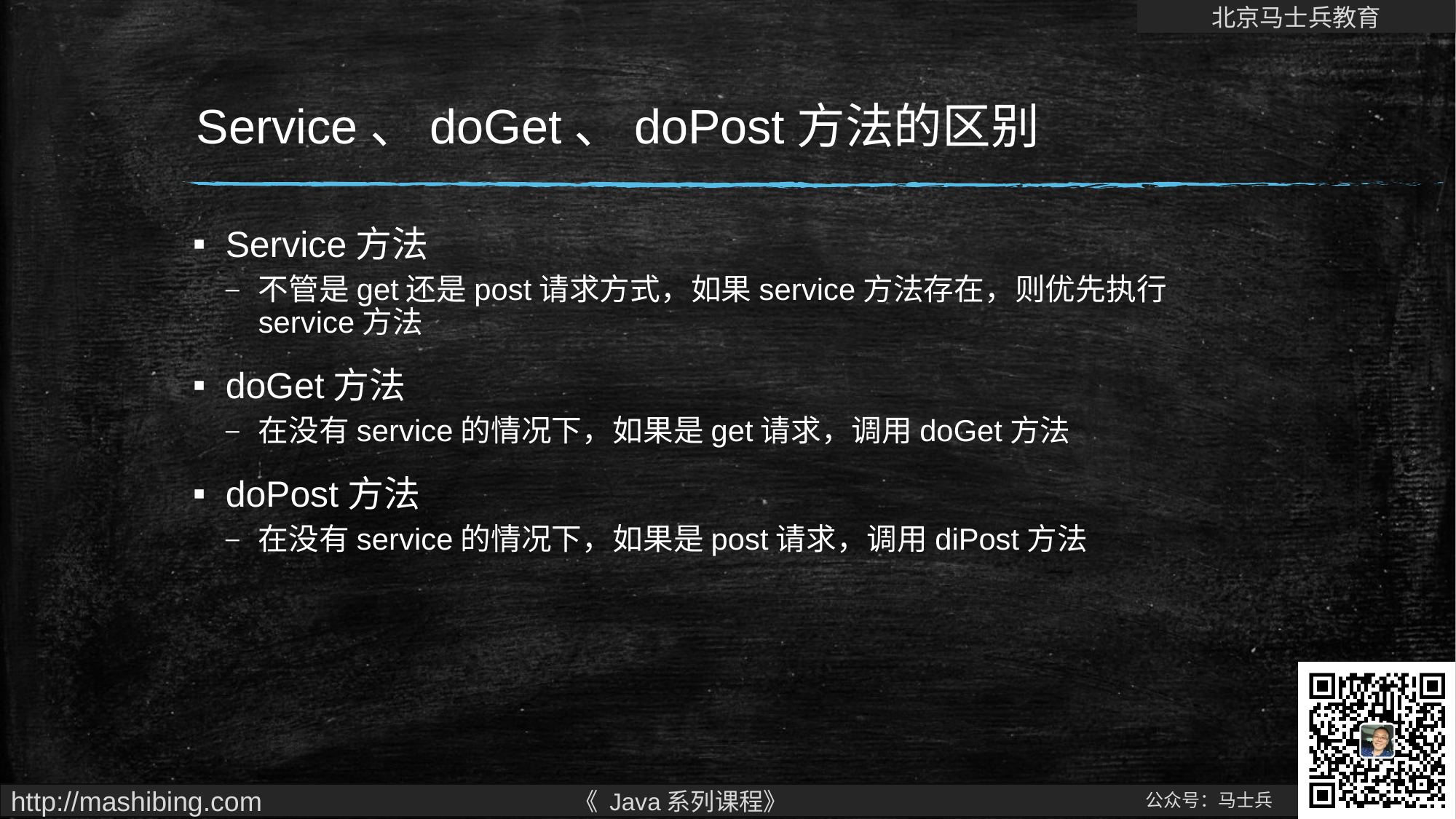

# Service、doGet、doPost方法的区别
Service方法
不管是get还是post请求方式，如果service方法存在，则优先执行service方法
doGet方法
在没有service的情况下，如果是get请求，调用doGet方法
doPost方法
在没有service的情况下，如果是post请求，调用diPost方法